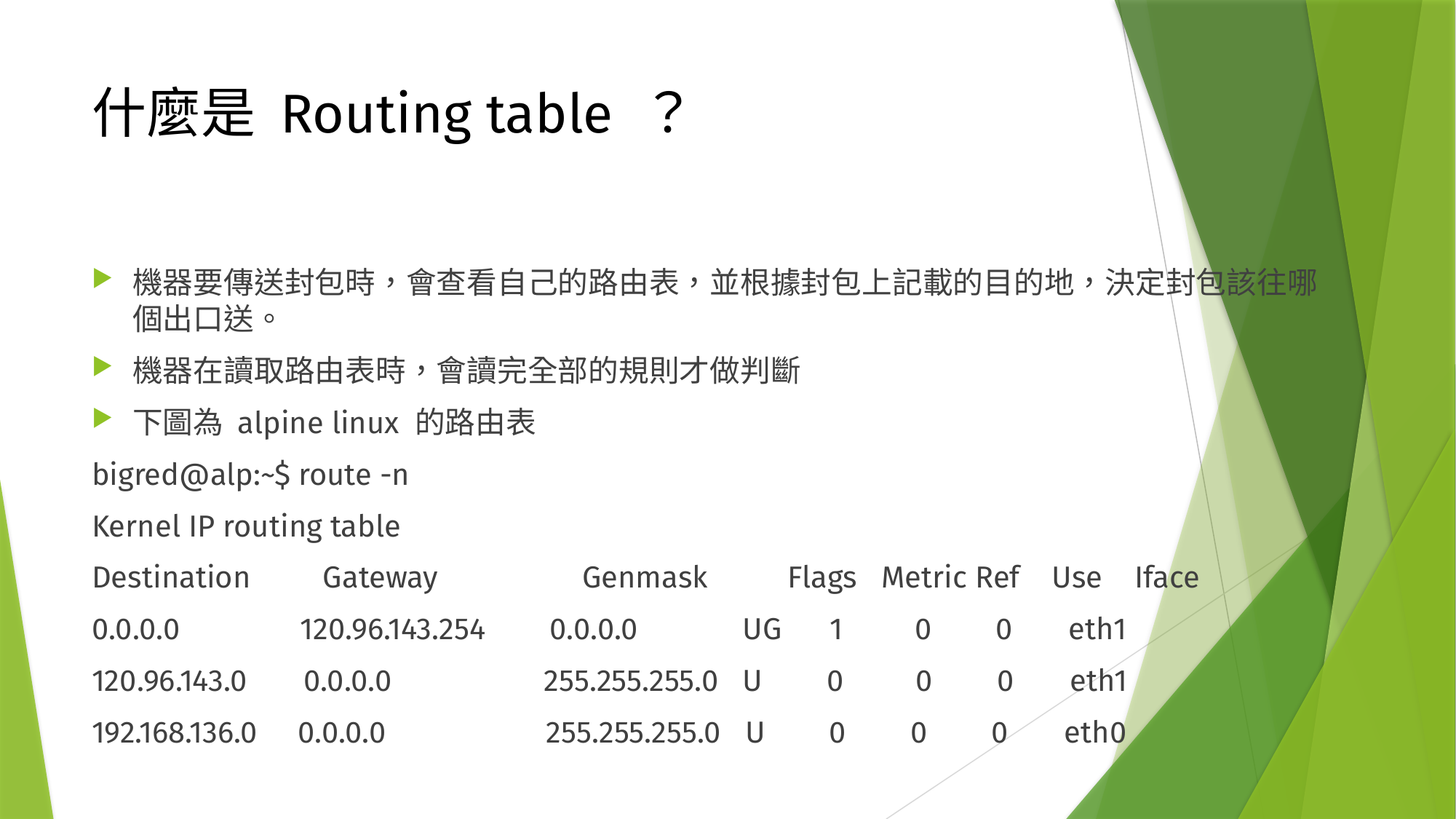

# 什麼是 Routing table ？
機器要傳送封包時，會查看自己的路由表，並根據封包上記載的目的地，決定封包該往哪個出口送。
機器在讀取路由表時，會讀完全部的規則才做判斷
下圖為 alpine linux 的路由表
bigred@alp:~$ route -n
Kernel IP routing table
Destination         Gateway                  Genmask          Flags   Metric Ref    Use    Iface
0.0.0.0               120.96.143.254        0.0.0.0             UG      1         0        0       eth1
120.96.143.0       0.0.0.0                   255.255.255.0   U        0         0        0       eth1
192.168.136.0     0.0.0.0                    255.255.255.0   U        0        0        0       eth0